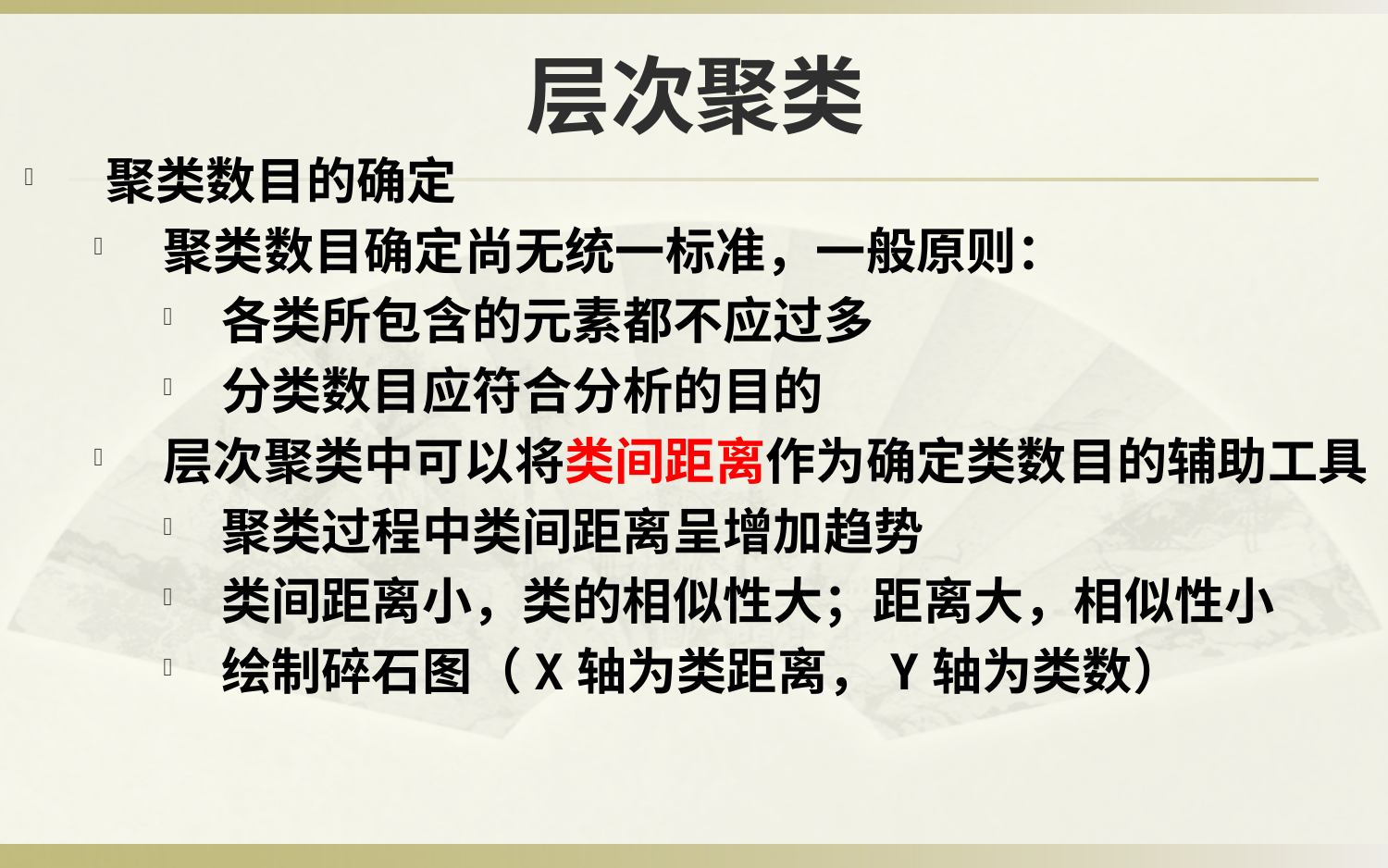

# 层次聚类
聚类数目的确定
聚类数目确定尚无统一标准，一般原则：
各类所包含的元素都不应过多
分类数目应符合分析的目的
层次聚类中可以将类间距离作为确定类数目的辅助工具
聚类过程中类间距离呈增加趋势
类间距离小，类的相似性大；距离大，相似性小
绘制碎石图（X轴为类距离，Y轴为类数）